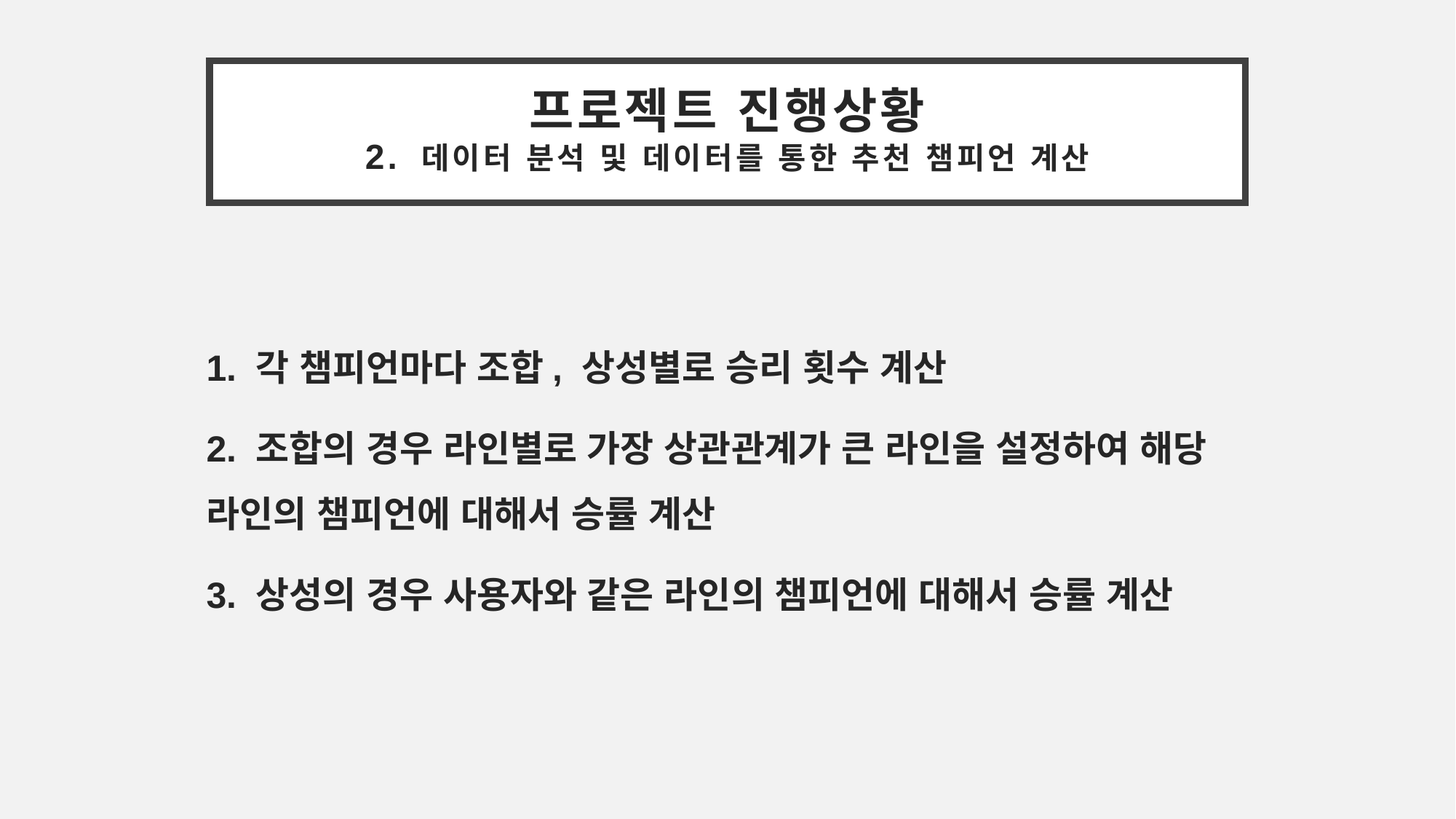

프로젝트 진행상황
2. 데이터 분석 및 데이터를 통한 추천 챔피언 계산
1. 각 챔피언마다 조합, 상성별로 승리 횟수 계산
2. 조합의 경우 라인별로 가장 상관관계가 큰 라인을 설정하여 해당 라인의 챔피언에 대해서 승률 계산
3. 상성의 경우 사용자와 같은 라인의 챔피언에 대해서 승률 계산